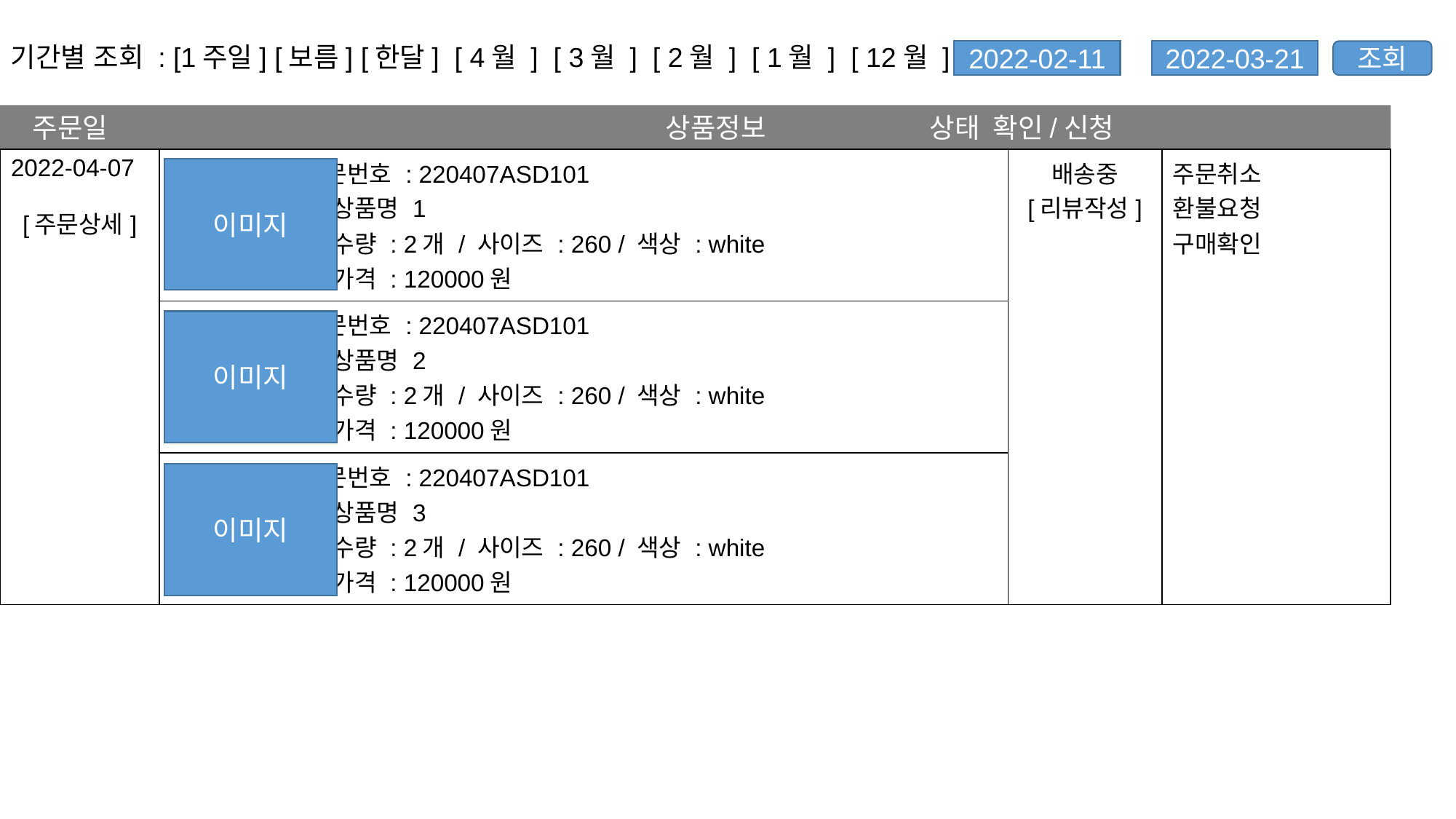

기간별 조회 : [1주일] [보름] [한달]  [ 4월 ]  [ 3월 ]  [ 2월 ]  [ 1월 ]  [ 12월 ]                    ~
2022-02-11
2022-03-21
조회
  주문일						상품정보	   	      상태	확인/신청
| 2022-04-07 [주문상세] | 주문번호 : 220407ASD101 상품명 1 수량 : 2개 / 사이즈 : 260 / 색상 : white 가격 : 120000원 | 배송중 [리뷰작성] | 주문취소 환불요청 구매확인 |
| --- | --- | --- | --- |
|  | 주문번호 : 220407ASD101 상품명 2 수량 : 2개 / 사이즈 : 260 / 색상 : white 가격 : 120000원 |  |  |
|  | 주문번호 : 220407ASD101 상품명 3 수량 : 2개 / 사이즈 : 260 / 색상 : white 가격 : 120000원 |  |  |
이미지
이미지
이미지